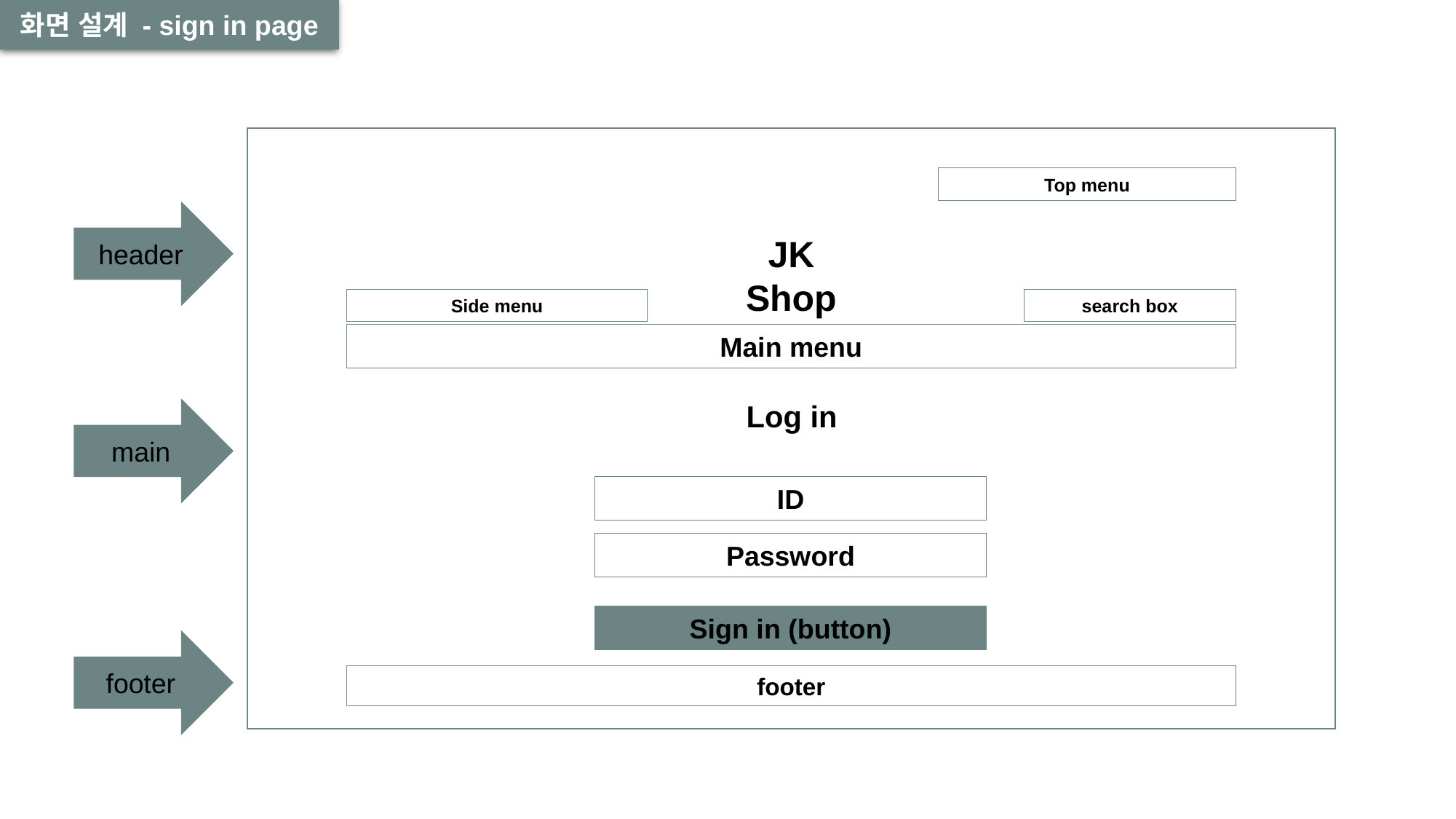

화면 설계 - sign in page

Top menu
header
JK Shop
Side menu
search box
Main menu
Log in
main
ID
Password
Sign in (button)
footer
footer